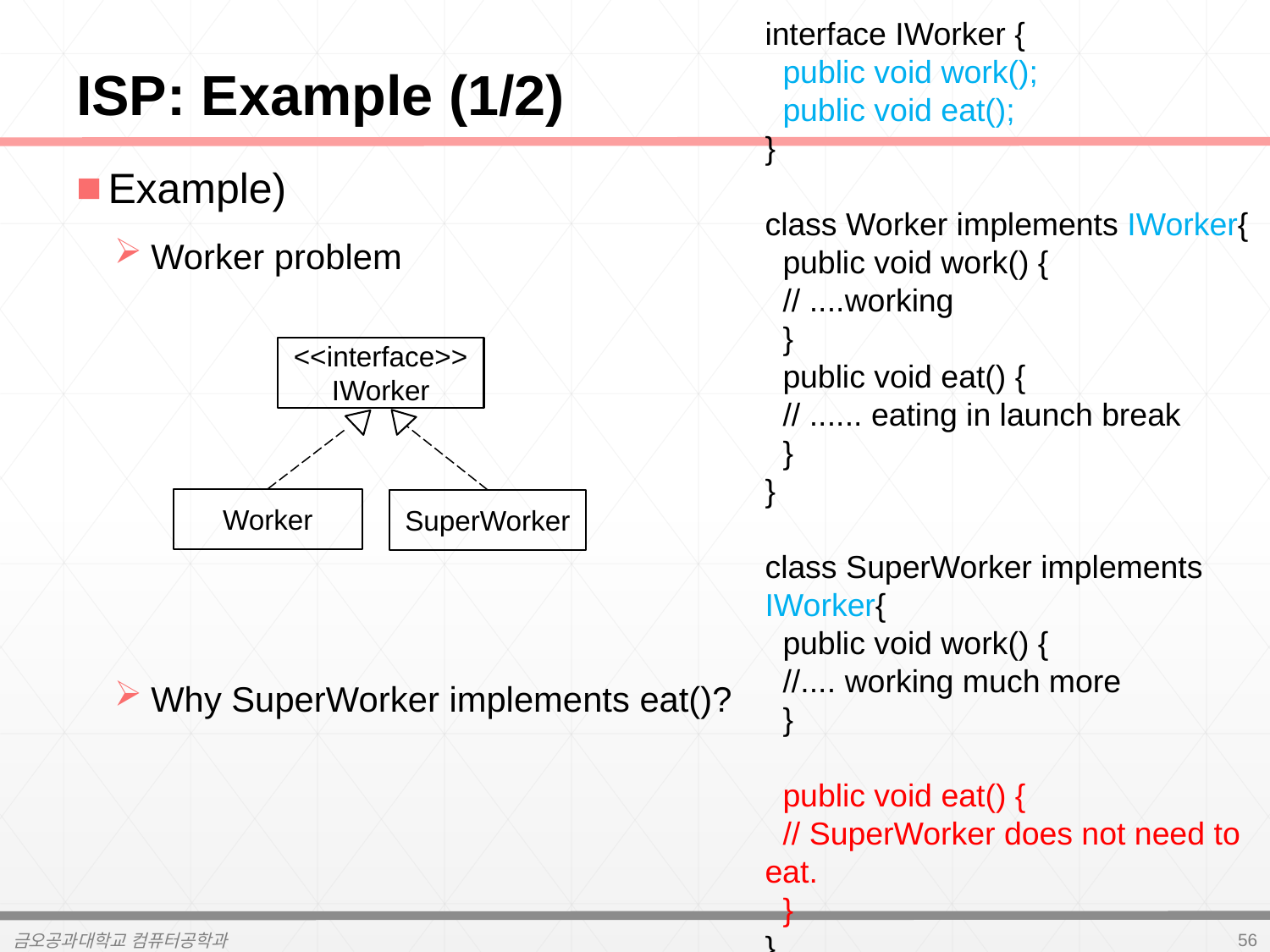

# ISP: Example (1/2)
interface IWorker {
  public void work();
  public void eat();
}
class Worker implements IWorker{
  public void work() {
  // ....working
  }
  public void eat() {
  // ...... eating in launch break
  }
}
class SuperWorker implements IWorker{
  public void work() {
  //.... working much more
  }
  public void eat() {
  // SuperWorker does not need to eat.
  }
}
class Manager {
  IWorker worker;
  public void setWorker(IWorker w) {
    worker=w;
  }
  public void manage() {
    worker.work();
  }
}
Example)
Worker problem

Why SuperWorker implements eat()?
<<interface>>
IWorker

Worker
SuperWorker
56
금오공과대학교 컴퓨터공학과